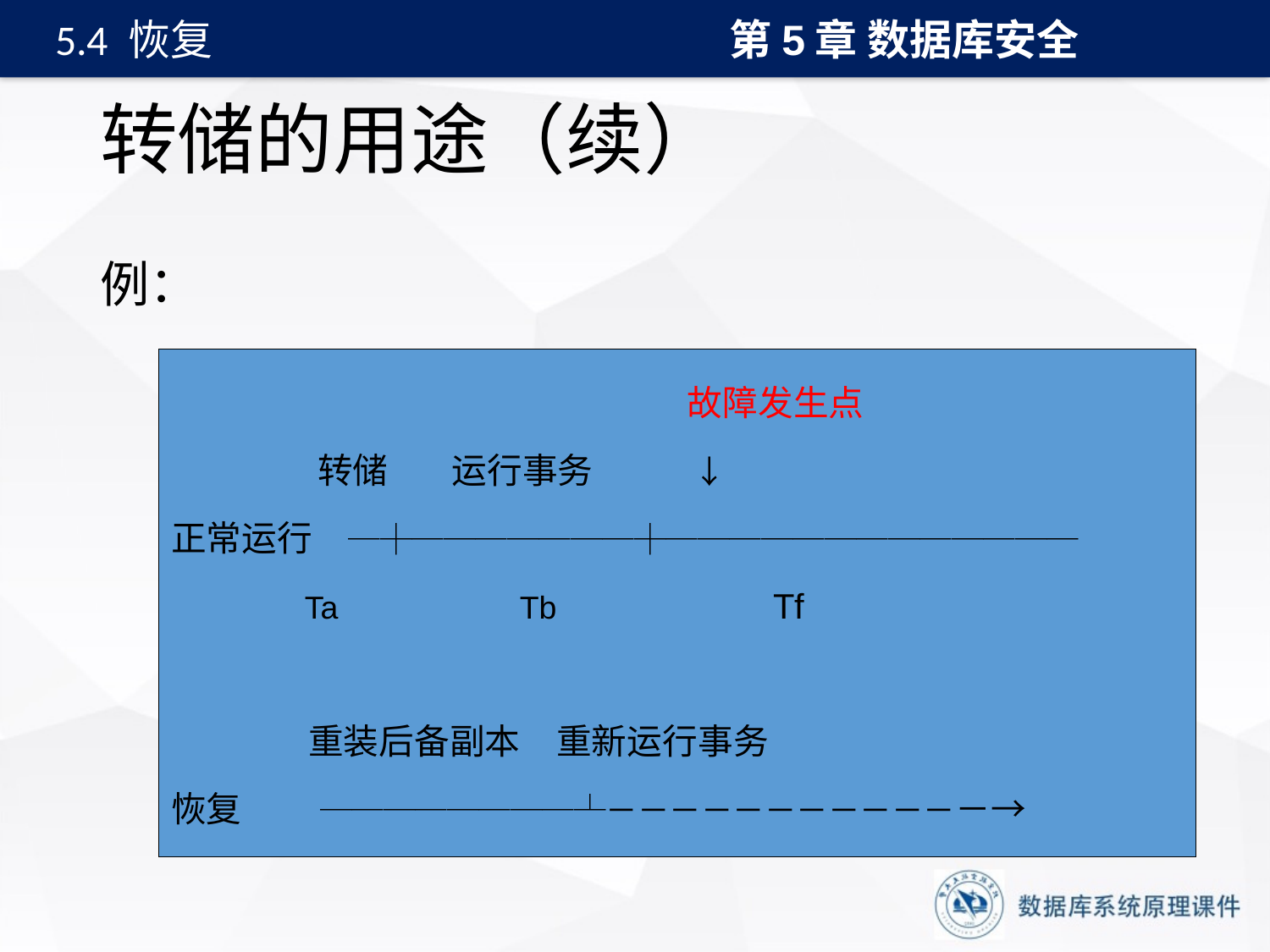

第5章 数据库安全
5.4 恢复
# 转储的用途（续）
例：
                                                     			 故障发生点
                      转储          运行事务              ↓
正常运行     ─┼───────┼─────────────
               Ta        　　　Tb                       Tf

                  重装后备副本     重新运行事务
恢复           ────────┴－－－－－－－－－－－－→